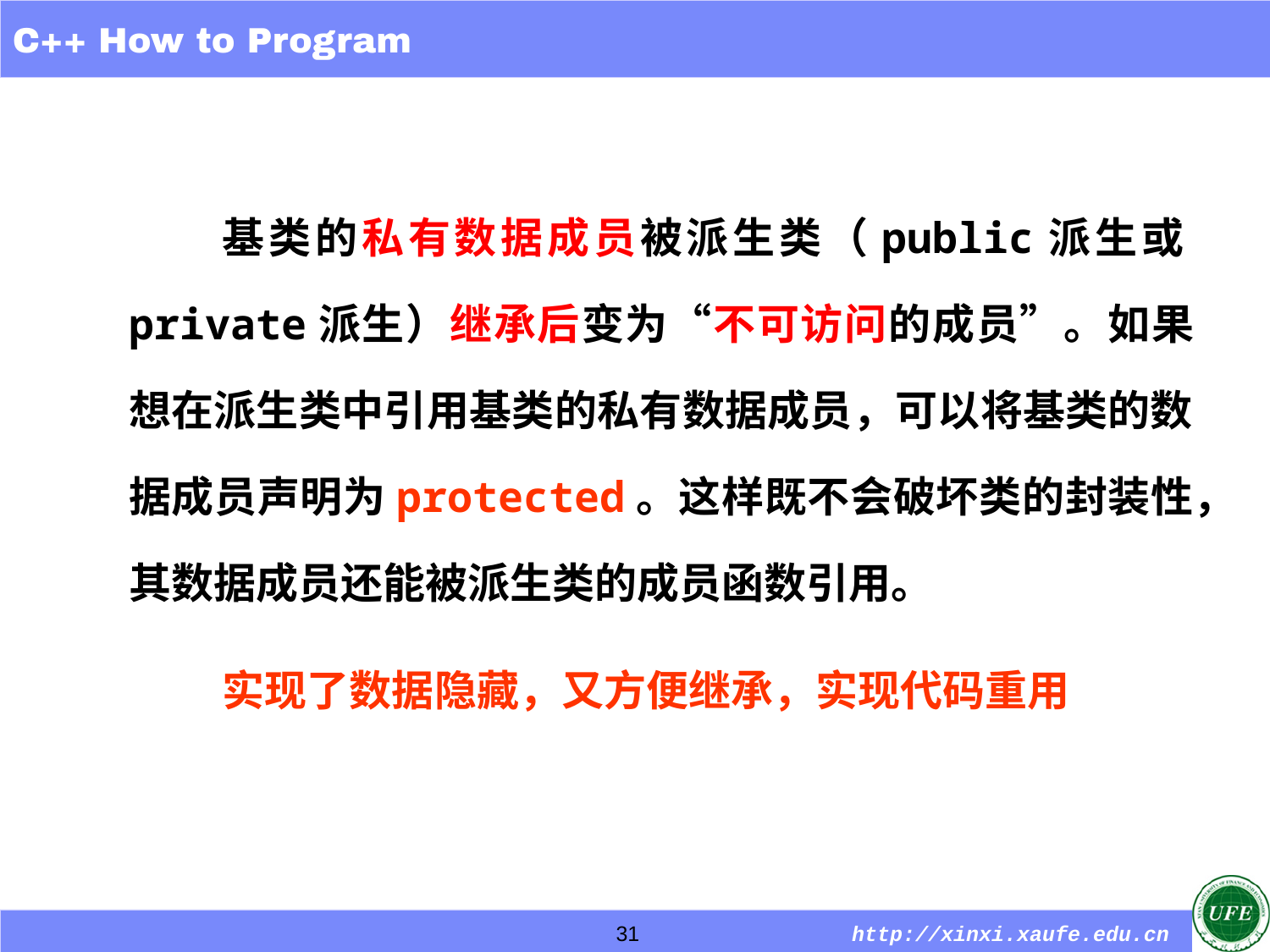

基类的私有数据成员被派生类（public派生或private派生）继承后变为“不可访问的成员”。如果想在派生类中引用基类的私有数据成员，可以将基类的数据成员声明为protected。这样既不会破坏类的封装性，其数据成员还能被派生类的成员函数引用。
实现了数据隐藏，又方便继承，实现代码重用
31